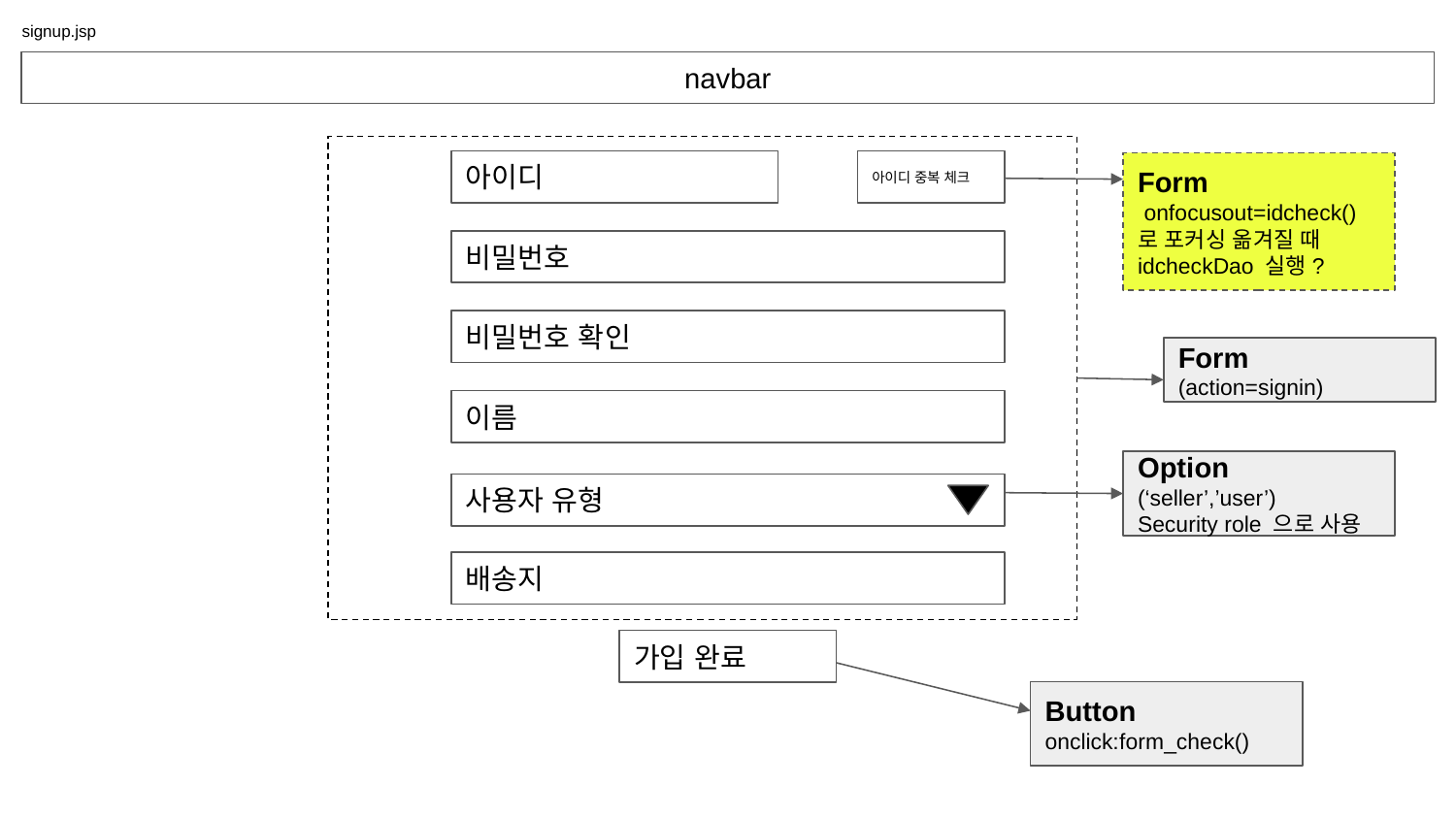

# signup.jsp
navbar

아이디
아이디 중복 체크
Form
 onfocusout=idcheck() 로 포커싱 옮겨질 때 idcheckDao 실행?
비밀번호
비밀번호 확인
Form
(action=signin)
이름
Option
(‘seller’,’user’)
Security role 으로 사용
사용자 유형

배송지
가입 완료
Button
onclick:form_check()